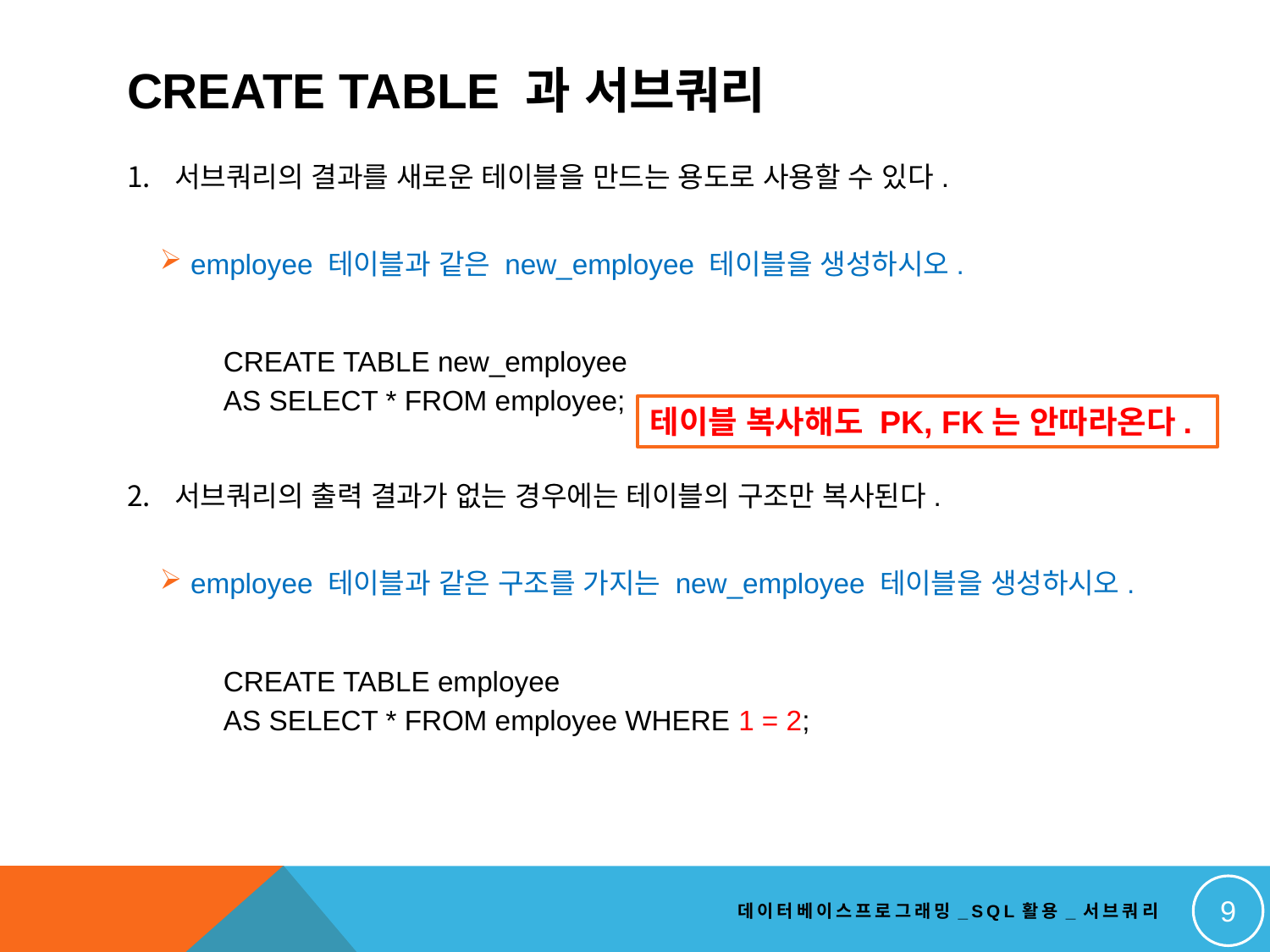

# CREATE TABLE 과 서브쿼리
서브쿼리의 결과를 새로운 테이블을 만드는 용도로 사용할 수 있다.

 employee 테이블과 같은 new_employee 테이블을 생성하시오.

CREATE TABLE new_employee
AS SELECT * FROM employee;

서브쿼리의 출력 결과가 없는 경우에는 테이블의 구조만 복사된다.

 employee 테이블과 같은 구조를 가지는 new_employee 테이블을 생성하시오.

CREATE TABLE employee
AS SELECT * FROM employee WHERE 1 = 2;
테이블 복사해도 PK, FK는 안따라온다.
9
데이터베이스프로그래밍_SQL활용_서브쿼리